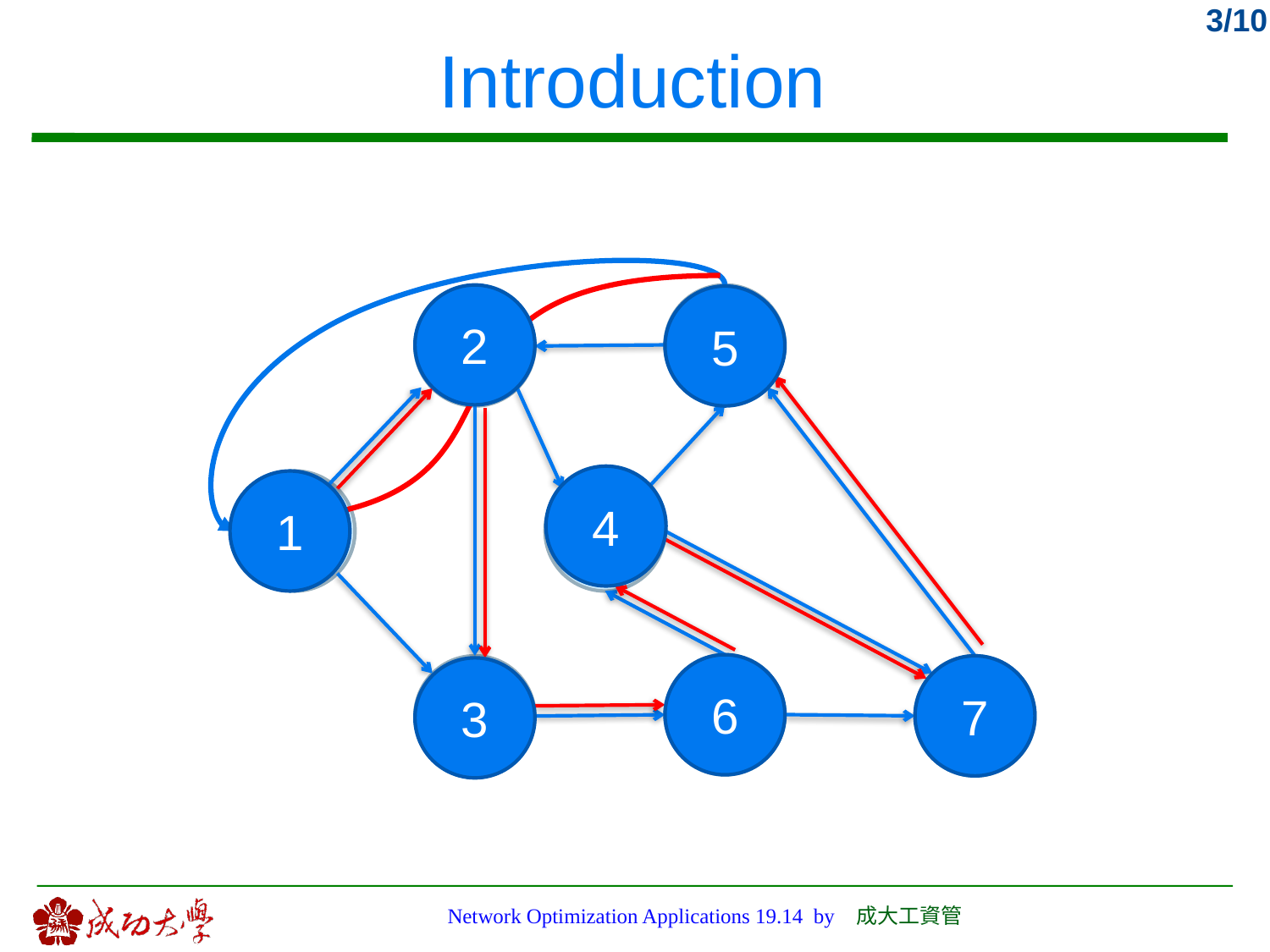

# Introduction
2
5
2
5
4
1
1
4
6
6
3
7
7
3
Network Optimization Applications 19.14  by   成大工資管